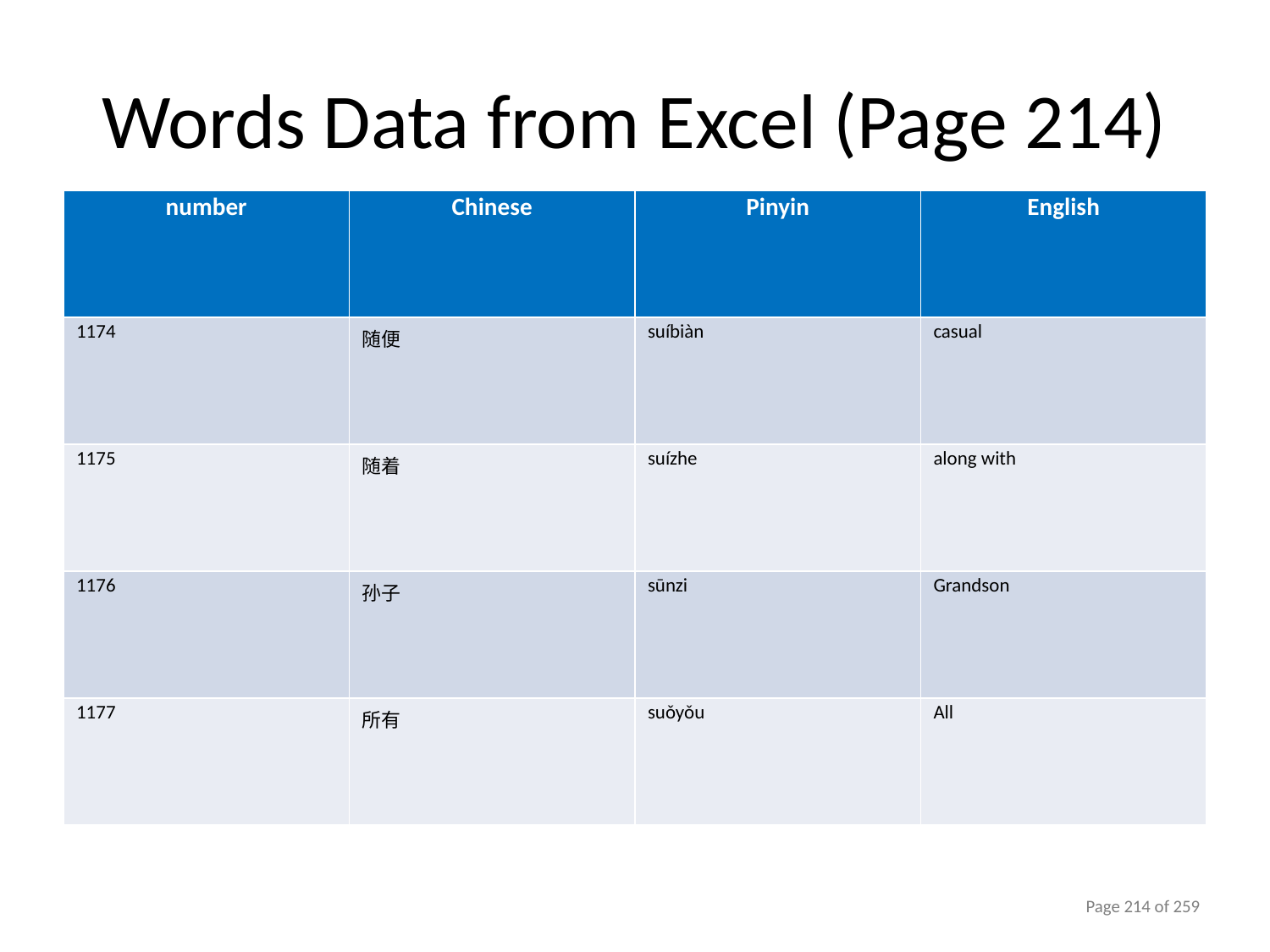

# Words Data from Excel (Page 214)
| number | Chinese | Pinyin | English |
| --- | --- | --- | --- |
| 1174 | 随便 | suíbiàn | casual |
| 1175 | 随着 | suízhe | along with |
| 1176 | 孙子 | sūnzi | Grandson |
| 1177 | 所有 | suǒyǒu | All |

Page 214 of 259